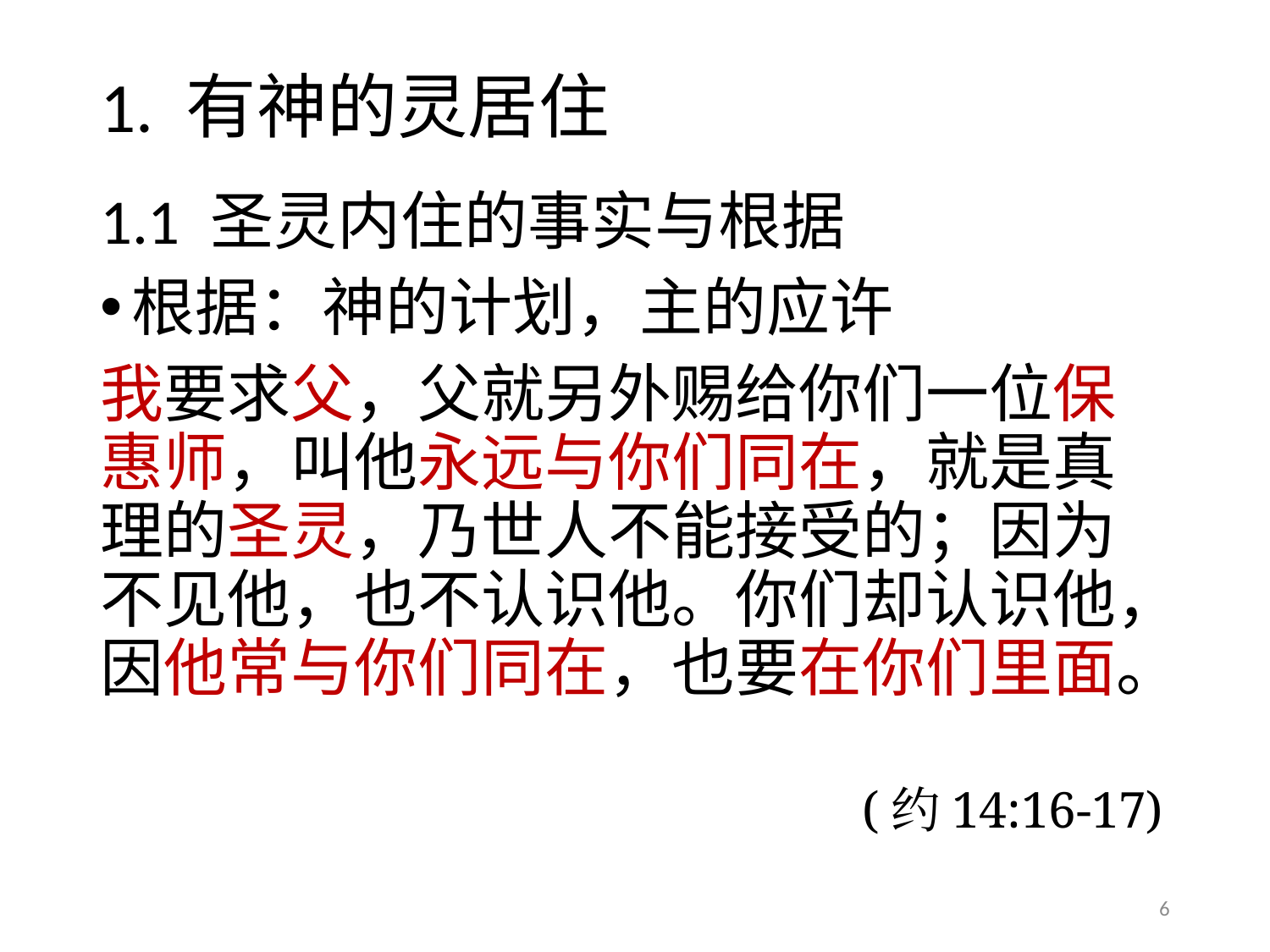

# 1. 有神的灵居住
1.1 圣灵内住的事实与根据
根据：神的计划，主的应许
我要求父，父就另外赐给你们一位保惠师，叫他永远与你们同在，就是真理的圣灵，乃世人不能接受的；因为不见他，也不认识他。你们却认识他，因他常与你们同在，也要在你们里面。
						(约14:16-17)
6